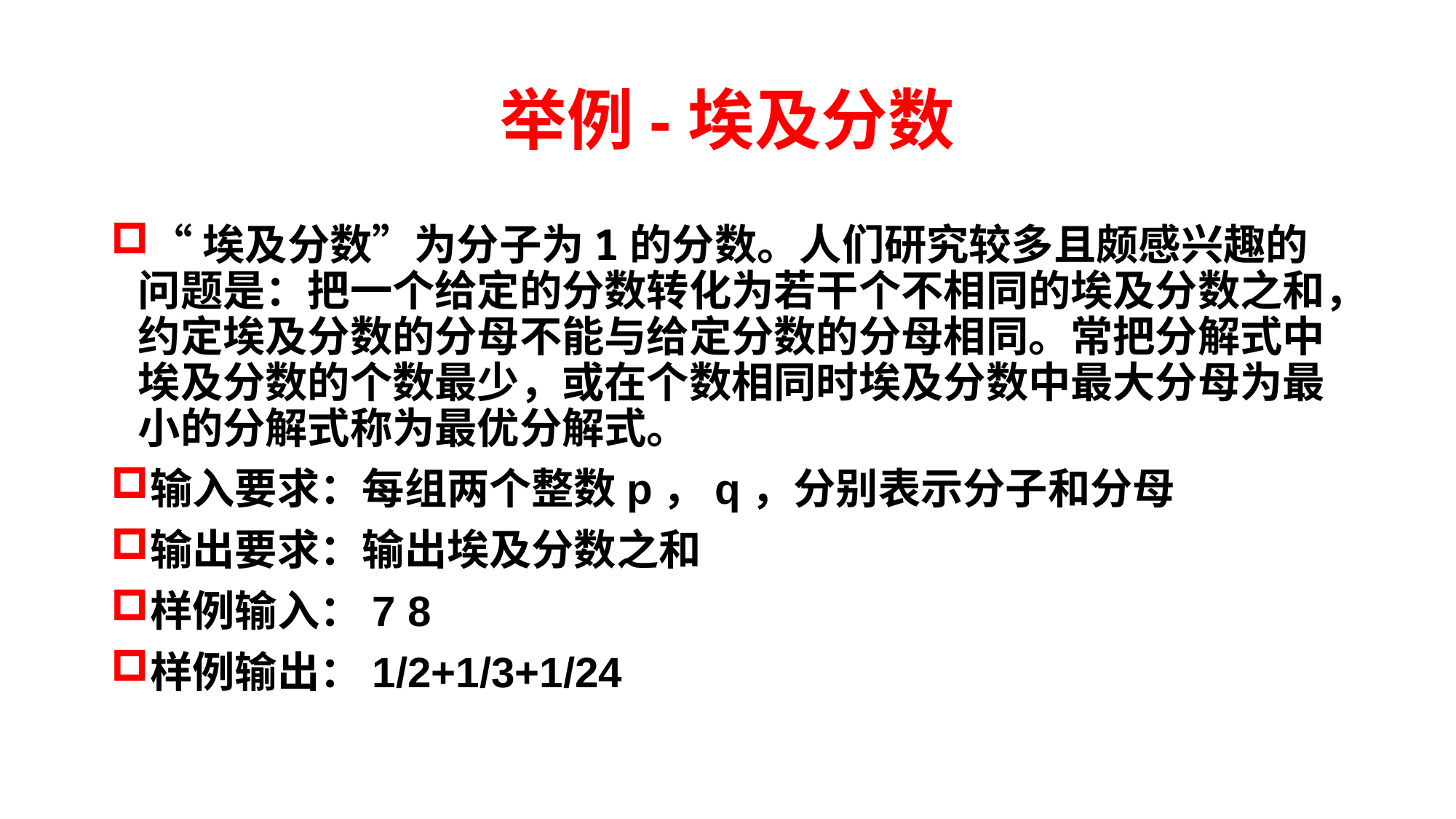

# 举例-埃及分数
“埃及分数”为分子为1的分数。人们研究较多且颇感兴趣的问题是：把一个给定的分数转化为若干个不相同的埃及分数之和，约定埃及分数的分母不能与给定分数的分母相同。常把分解式中埃及分数的个数最少，或在个数相同时埃及分数中最大分母为最小的分解式称为最优分解式。
输入要求：每组两个整数p，q，分别表示分子和分母
输出要求：输出埃及分数之和
样例输入：7 8
样例输出：1/2+1/3+1/24